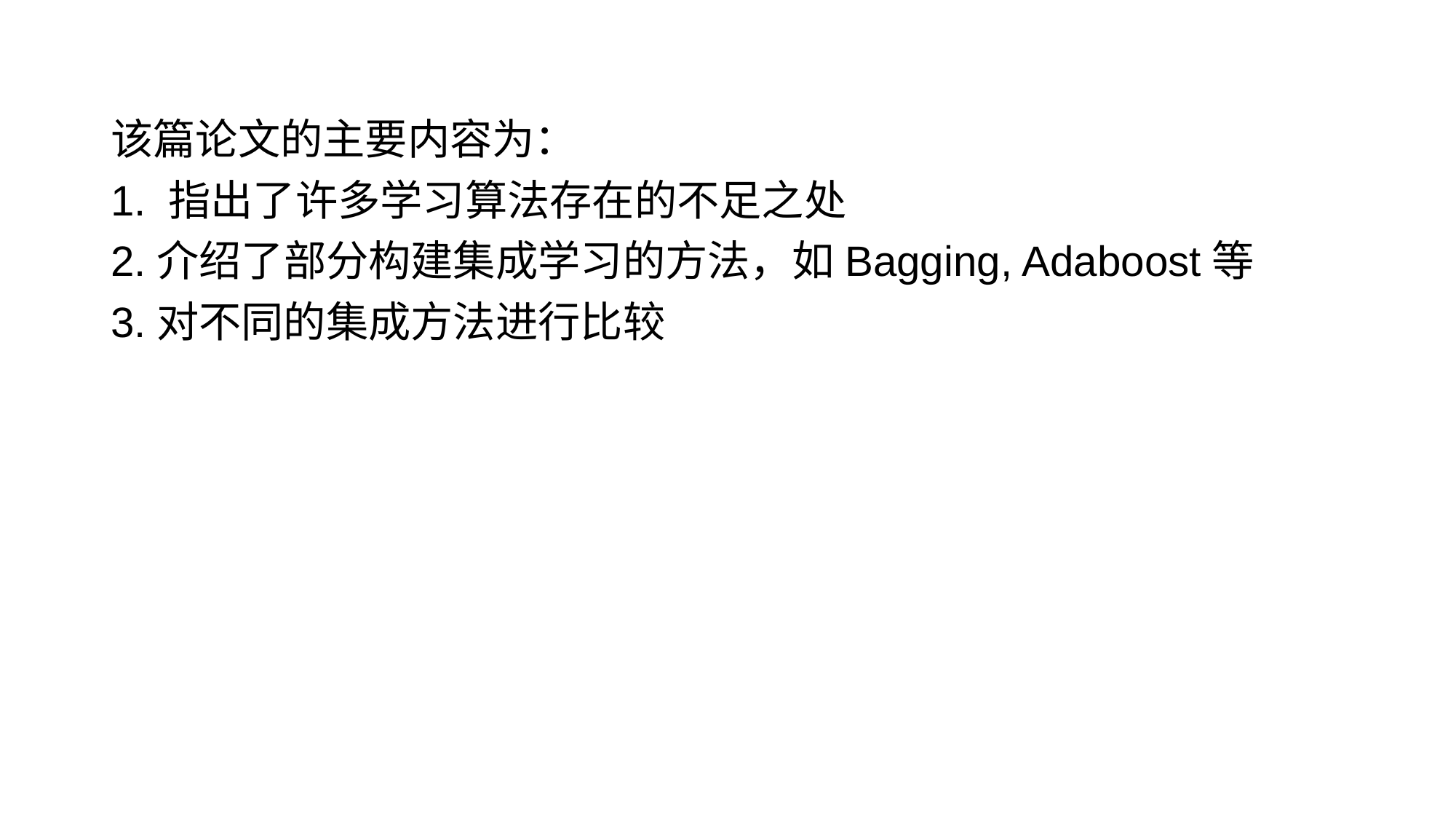

该篇论文的主要内容为：
1. 指出了许多学习算法存在的不足之处
2.介绍了部分构建集成学习的方法，如Bagging, Adaboost等
3.对不同的集成方法进行比较